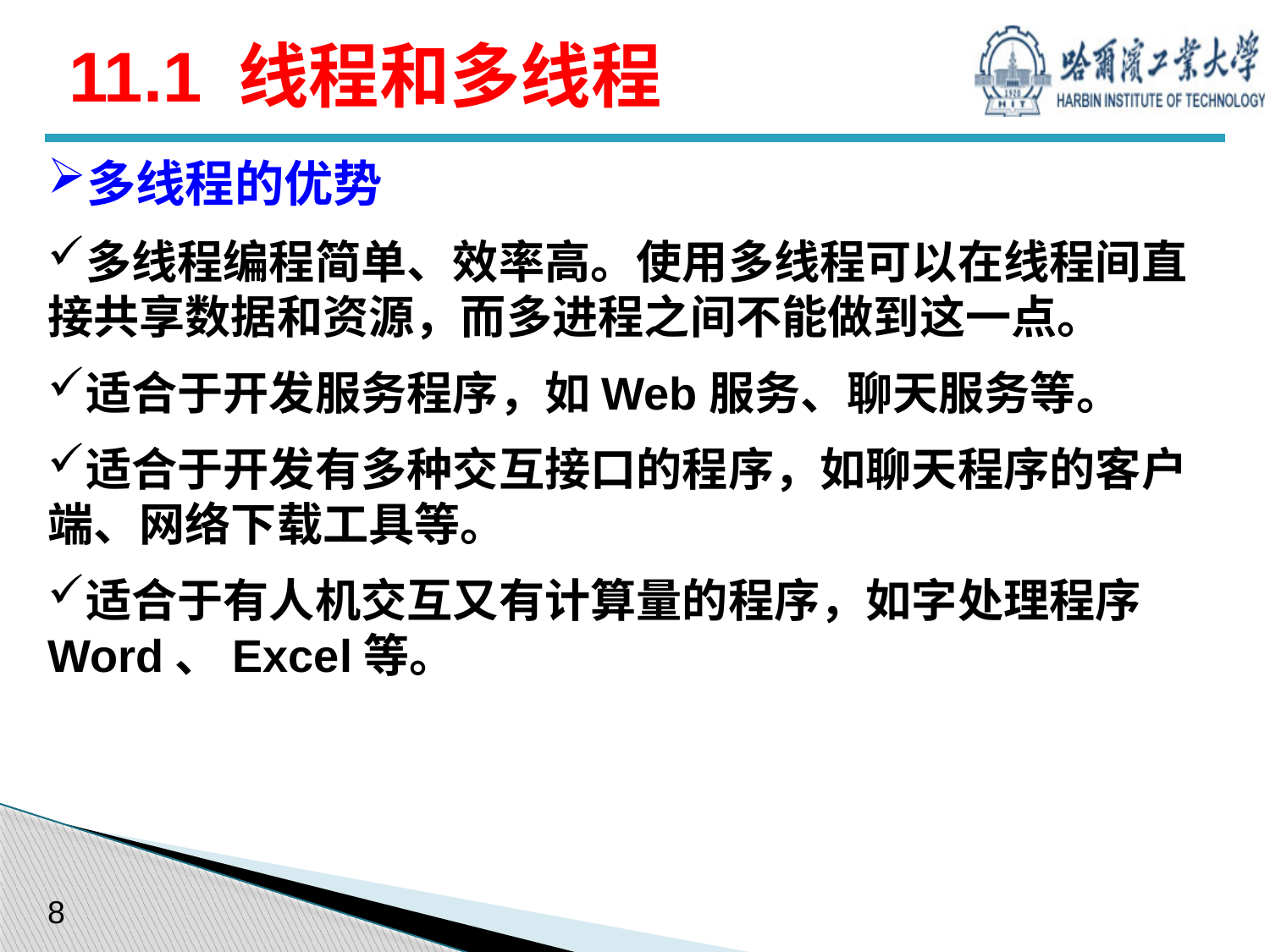

# 11.1 线程和多线程
多线程的优势
多线程编程简单、效率高。使用多线程可以在线程间直接共享数据和资源，而多进程之间不能做到这一点。
适合于开发服务程序，如Web服务、聊天服务等。
适合于开发有多种交互接口的程序，如聊天程序的客户端、网络下载工具等。
适合于有人机交互又有计算量的程序，如字处理程序Word、Excel等。